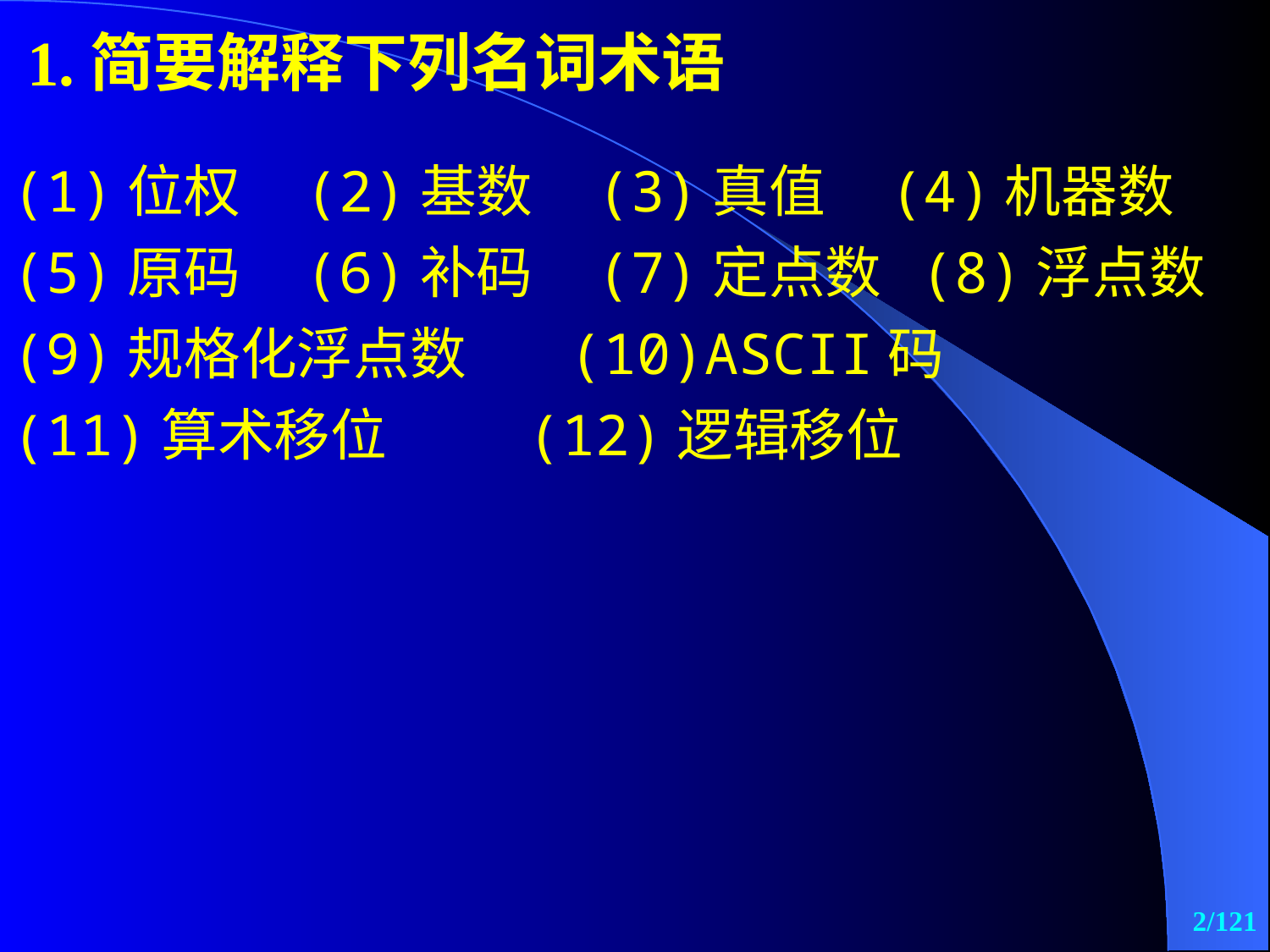

1.简要解释下列名词术语
(1)位权    (2)基数    (3)真值    (4)机器数   (5)原码    (6)补码    (7)定点数  (8)浮点数 (9)规格化浮点数       (10)ASCII码
(11)算术移位          (12)逻辑移位
2/121